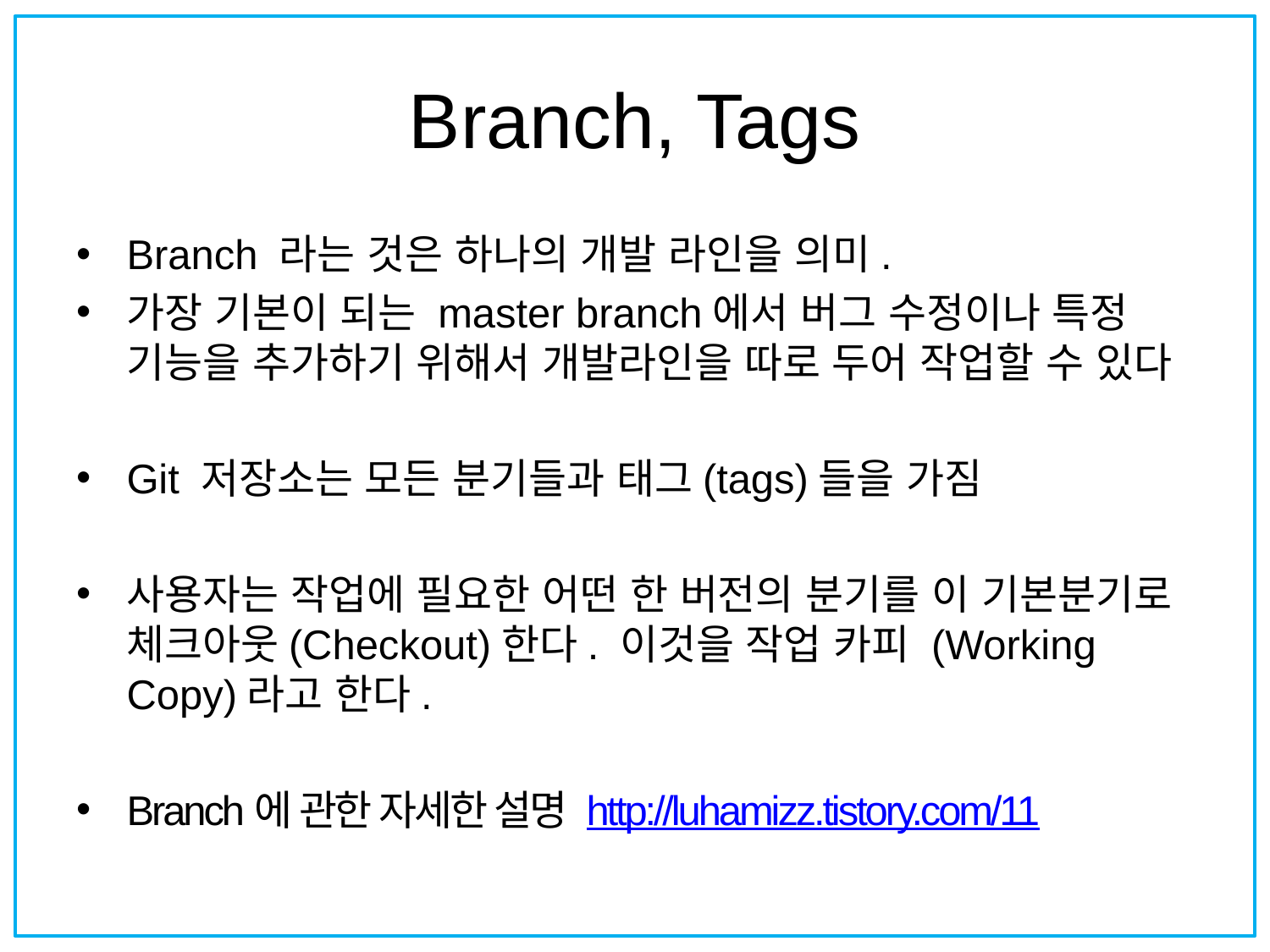

# Branch, Tags
Branch 라는 것은 하나의 개발 라인을 의미.
가장 기본이 되는 master branch에서 버그 수정이나 특정 기능을 추가하기 위해서 개발라인을 따로 두어 작업할 수 있다

Git 저장소는 모든 분기들과 태그(tags)들을 가짐

사용자는 작업에 필요한 어떤 한 버전의 분기를 이 기본분기로 체크아웃(Checkout)한다. 이것을 작업 카피 (Working Copy)라고 한다.

Branch에 관한 자세한 설명 http://luhamizz.tistory.com/11